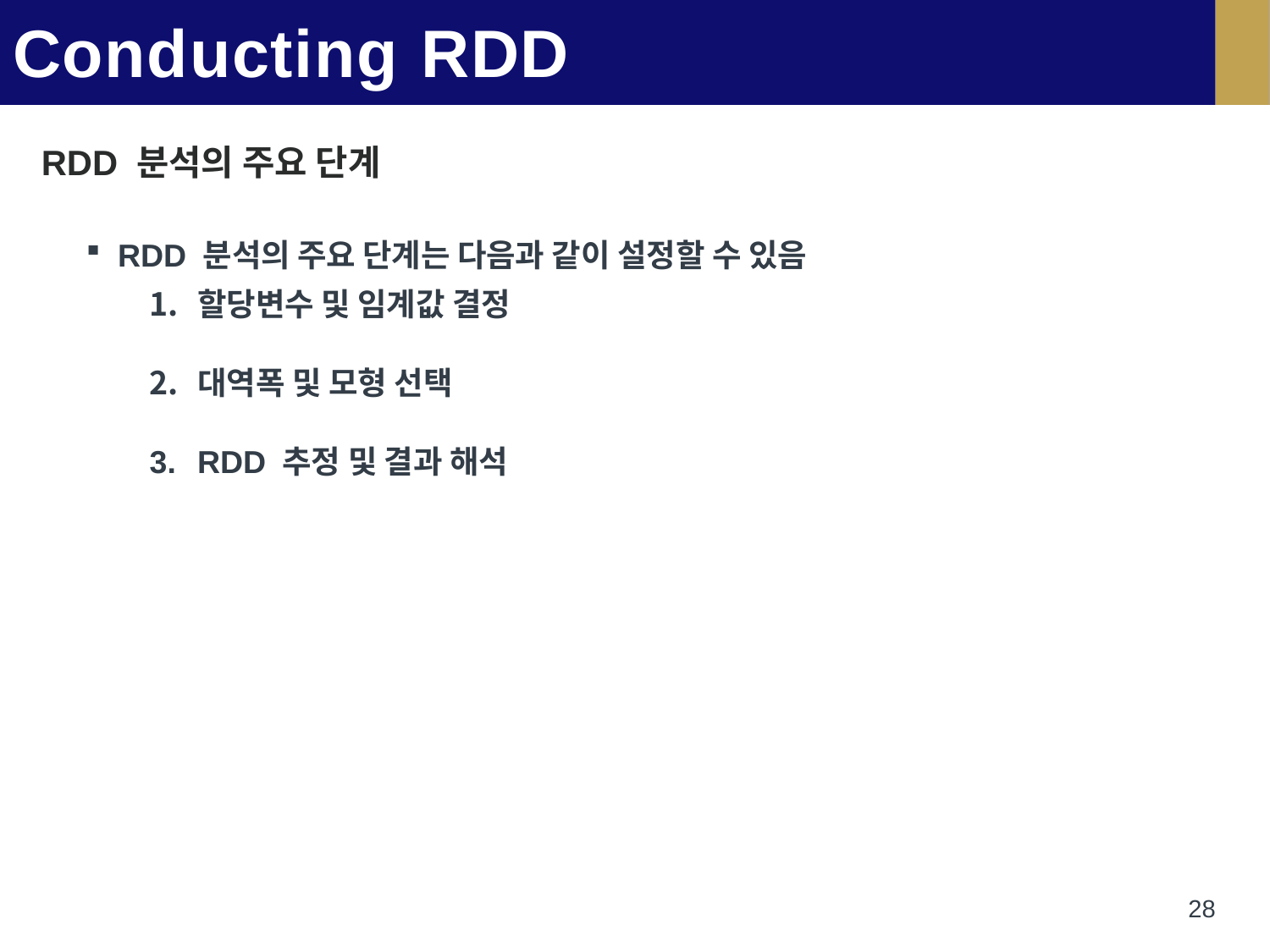

# Conducting RDD Analysis
RDD 분석의 주요 단계

RDD 분석의 주요 단계는 다음과 같이 설정할 수 있음
할당변수 및 임계값 결정

대역폭 및 모형 선택

RDD 추정 및 결과 해석
28